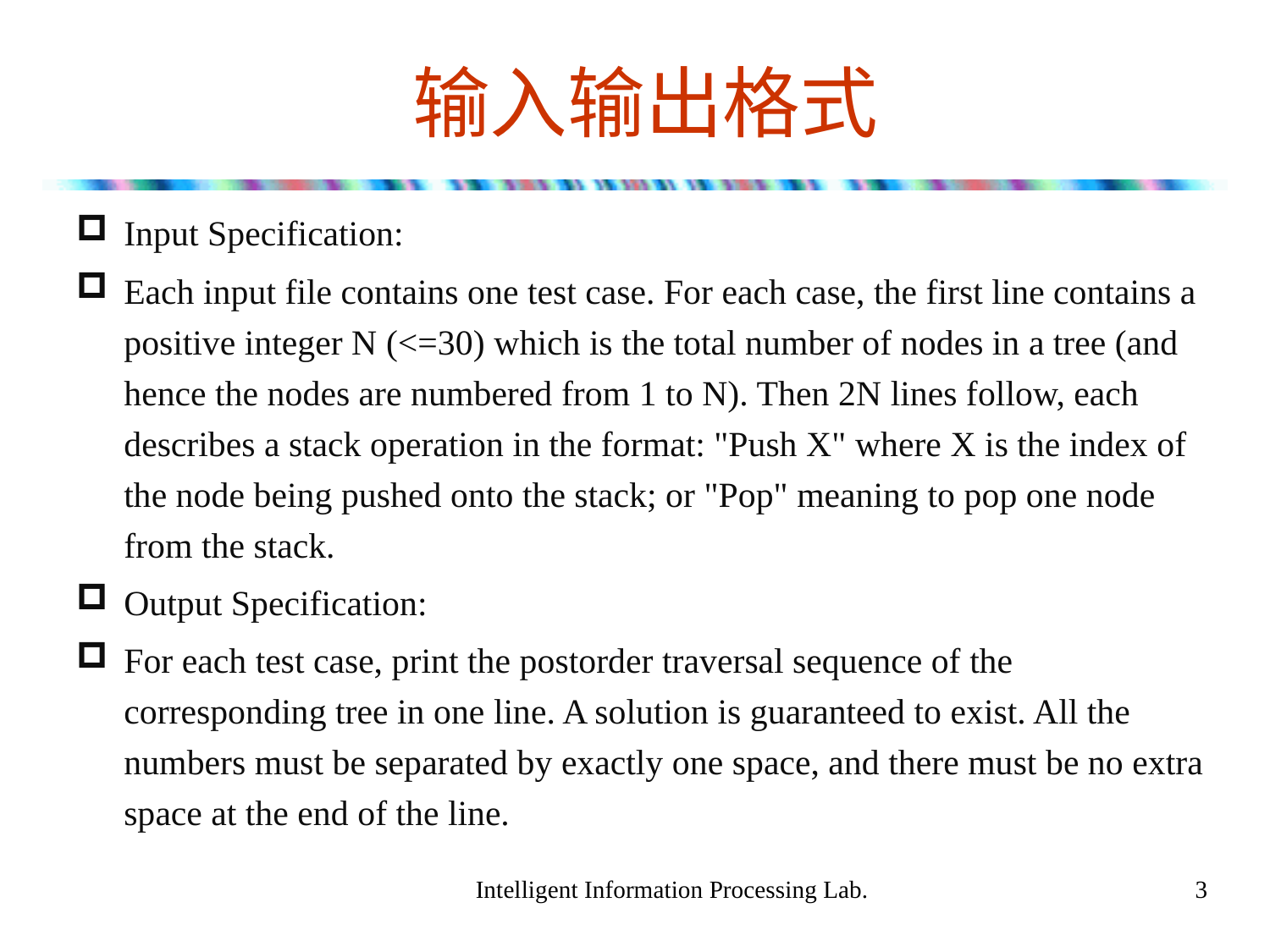

# 输入输出格式
Input Specification:
Each input file contains one test case. For each case, the first line contains a positive integer N (<=30) which is the total number of nodes in a tree (and hence the nodes are numbered from 1 to N). Then 2N lines follow, each describes a stack operation in the format: "Push X" where X is the index of the node being pushed onto the stack; or "Pop" meaning to pop one node from the stack.
Output Specification:
For each test case, print the postorder traversal sequence of the corresponding tree in one line. A solution is guaranteed to exist. All the numbers must be separated by exactly one space, and there must be no extra space at the end of the line.
Intelligent Information Processing Lab.